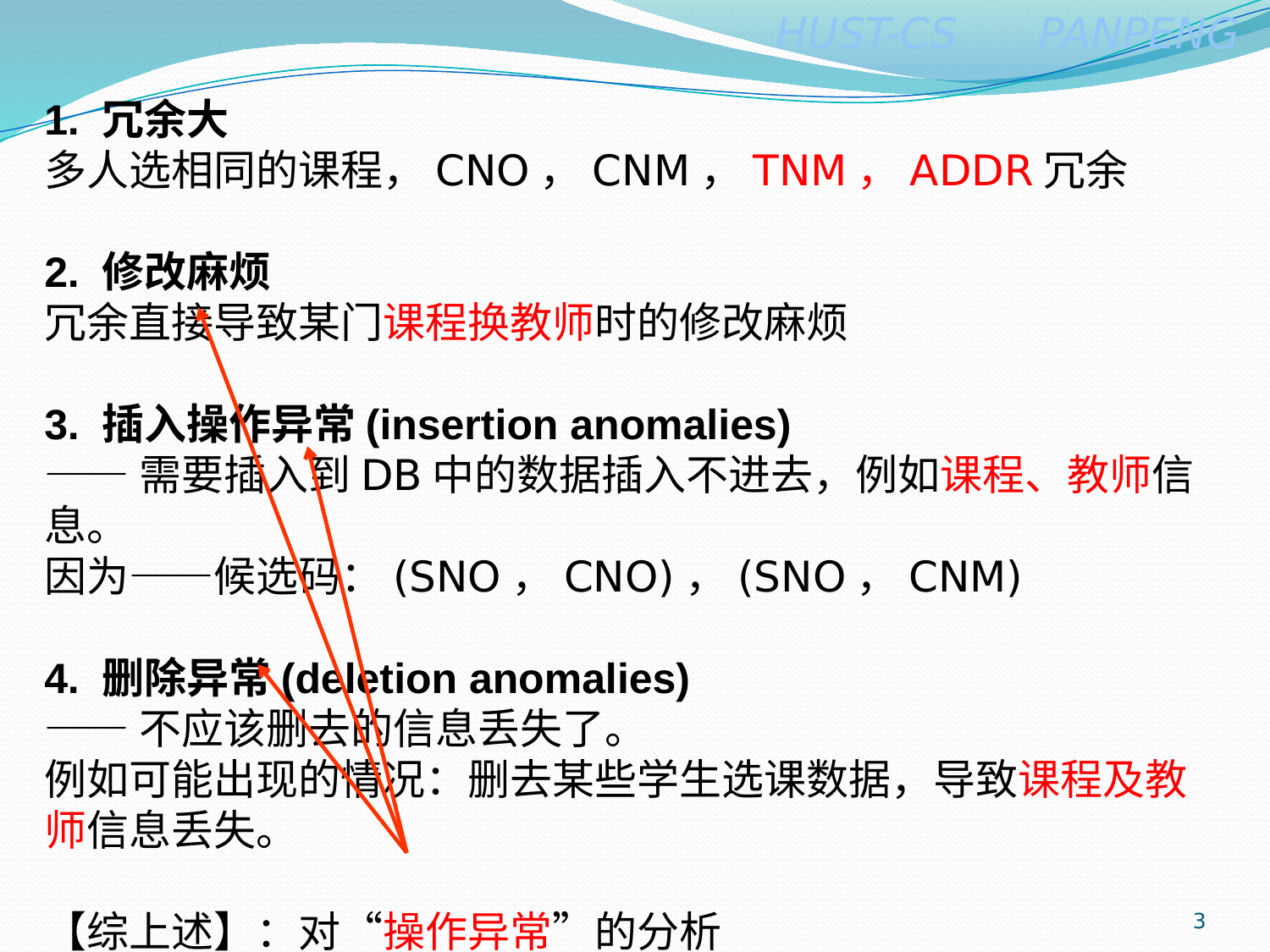

1. 冗余大
多人选相同的课程，CNO，CNM，TNM，ADDR冗余

2. 修改麻烦
冗余直接导致某门课程换教师时的修改麻烦

3. 插入操作异常(insertion anomalies)
——需要插入到DB中的数据插入不进去，例如课程、教师信息。
因为——候选码：(SNO，CNO)，(SNO，CNM)

4. 删除异常(deletion anomalies)
——不应该删去的信息丢失了。
例如可能出现的情况：删去某些学生选课数据，导致课程及教师信息丢失。

【综上述】：对“操作异常”的分析
3